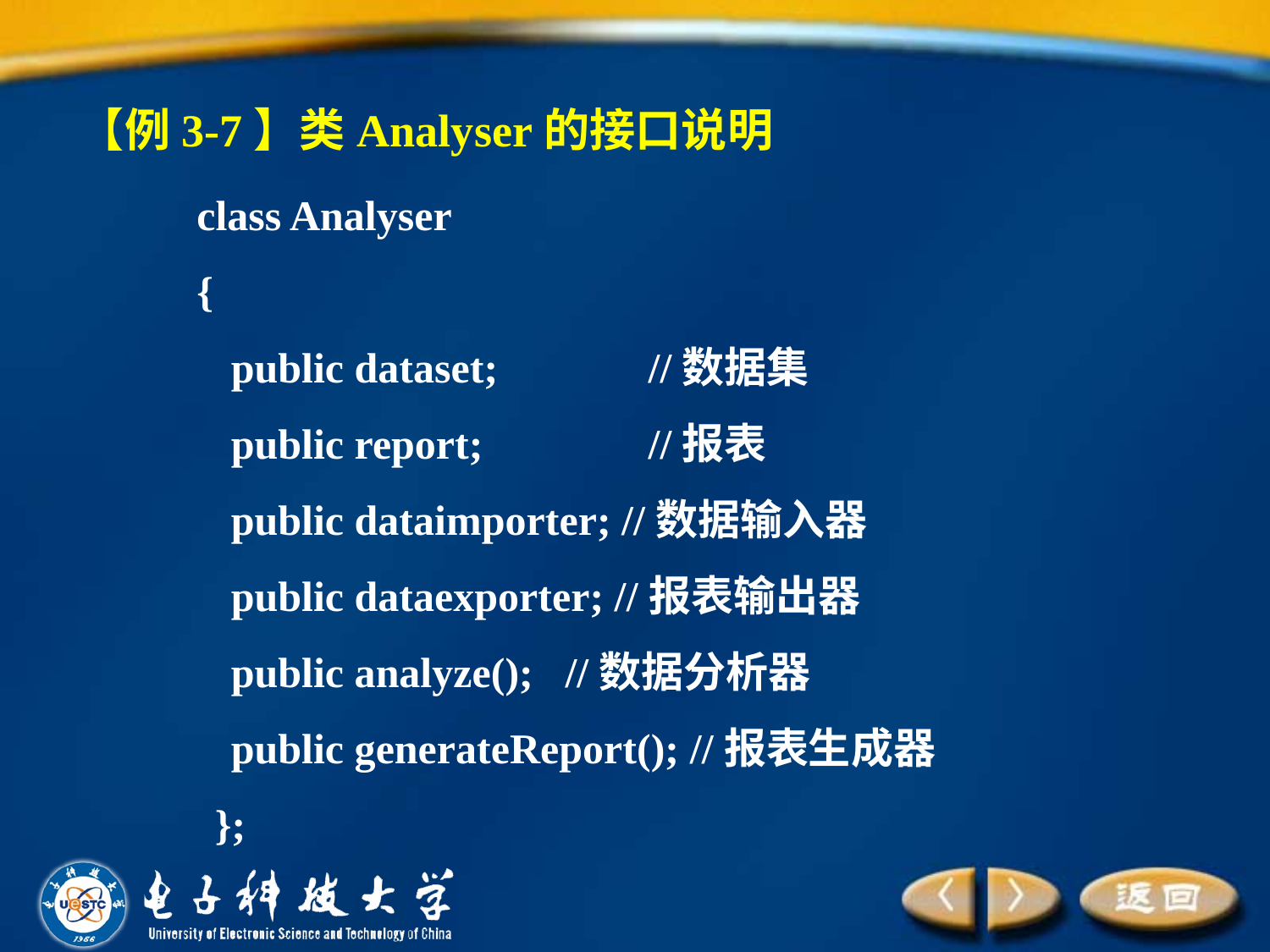

【例3-7】类Analyser的接口说明
class Analyser
{
public dataset;   	//数据集
public report;		//报表
public dataimporter; //数据输入器
public dataexporter; //报表输出器
public analyze();   //数据分析器
public generateReport(); //报表生成器
};